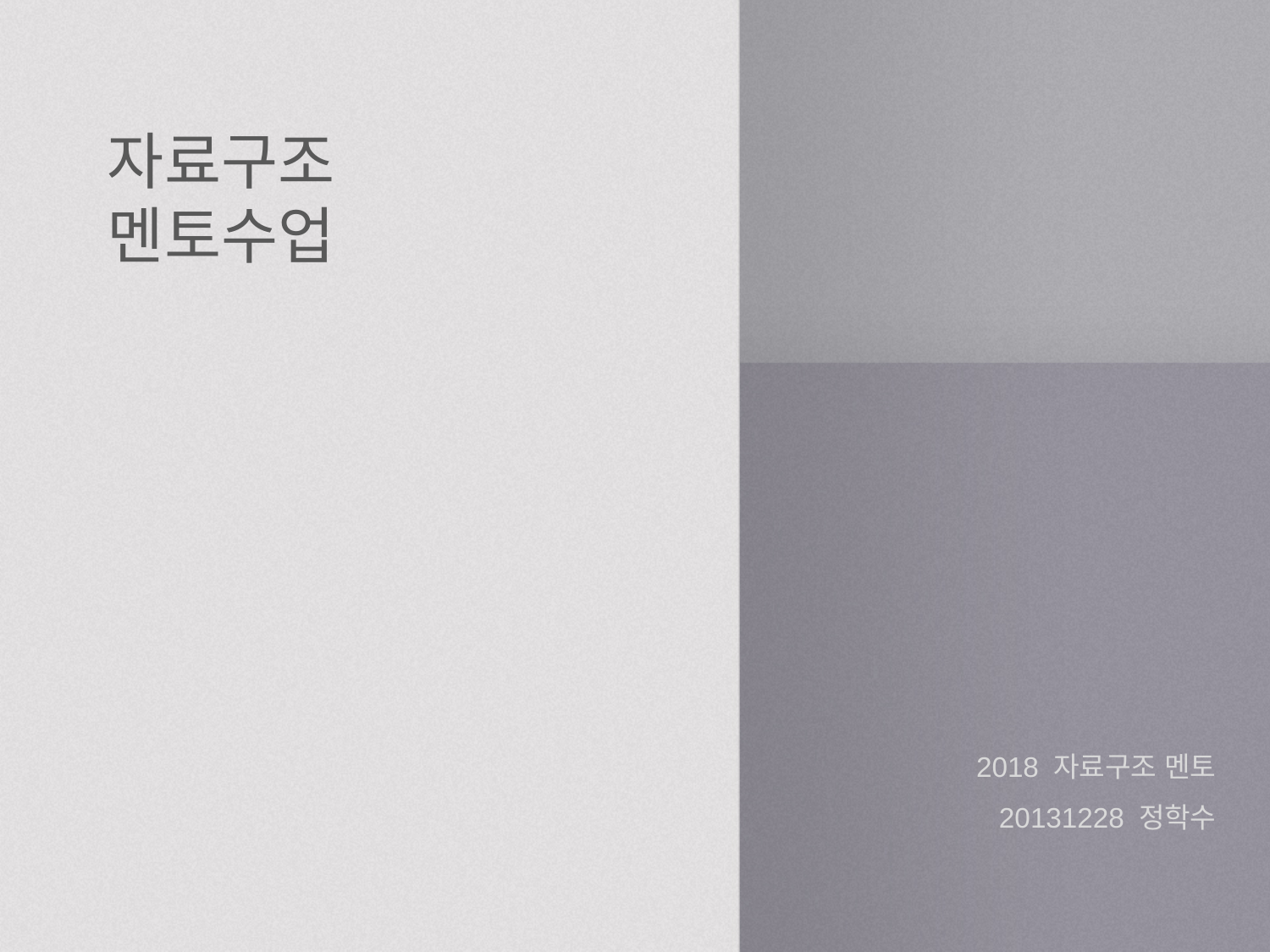

자료구조 멘토수업
2018 자료구조 멘토
20131228 정학수